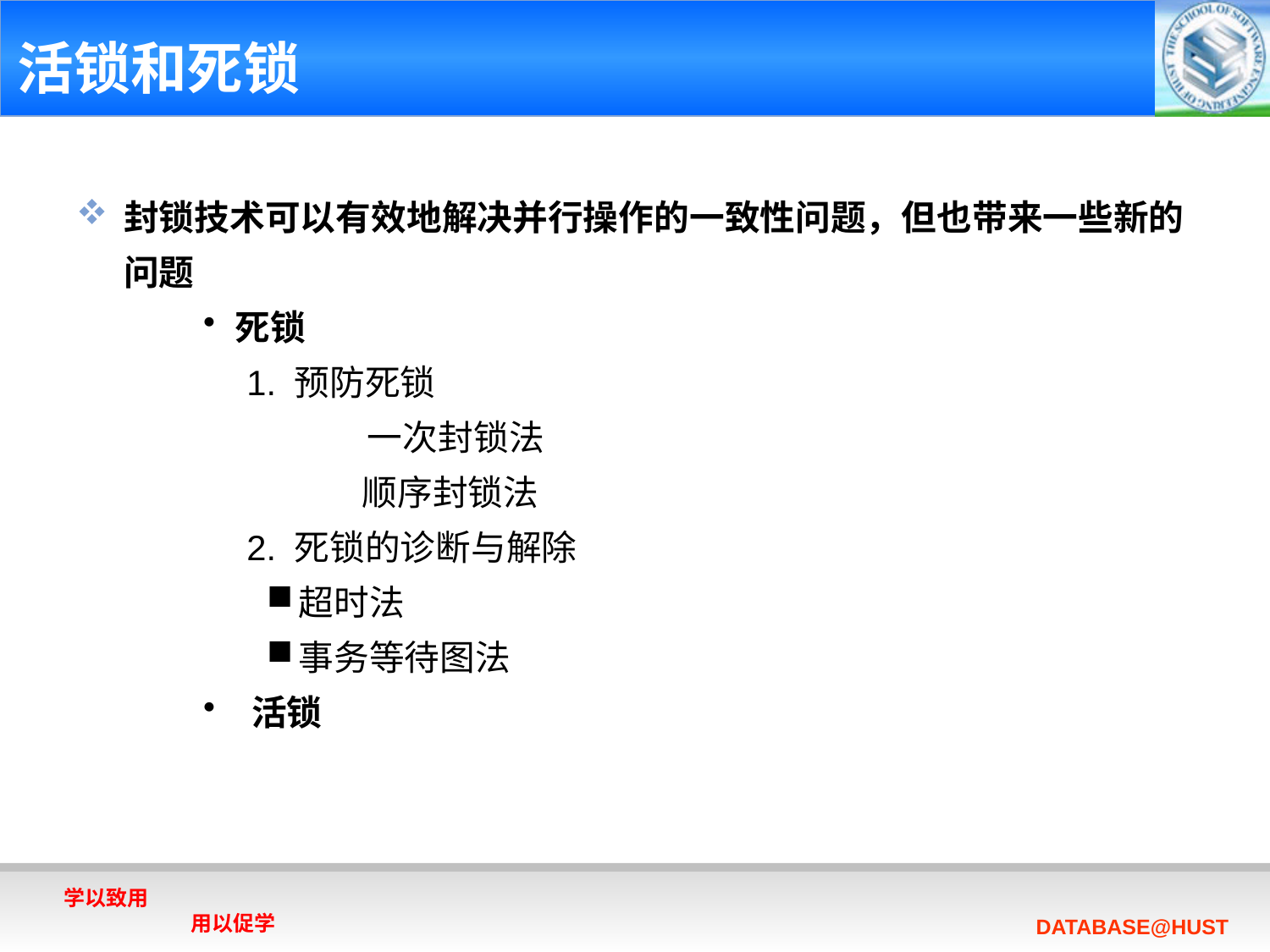

# 活锁和死锁
封锁技术可以有效地解决并行操作的一致性问题，但也带来一些新的问题
死锁
           1. 预防死锁
                            一次封锁法
   顺序封锁法
           2. 死锁的诊断与解除
超时法
事务等待图法
 活锁